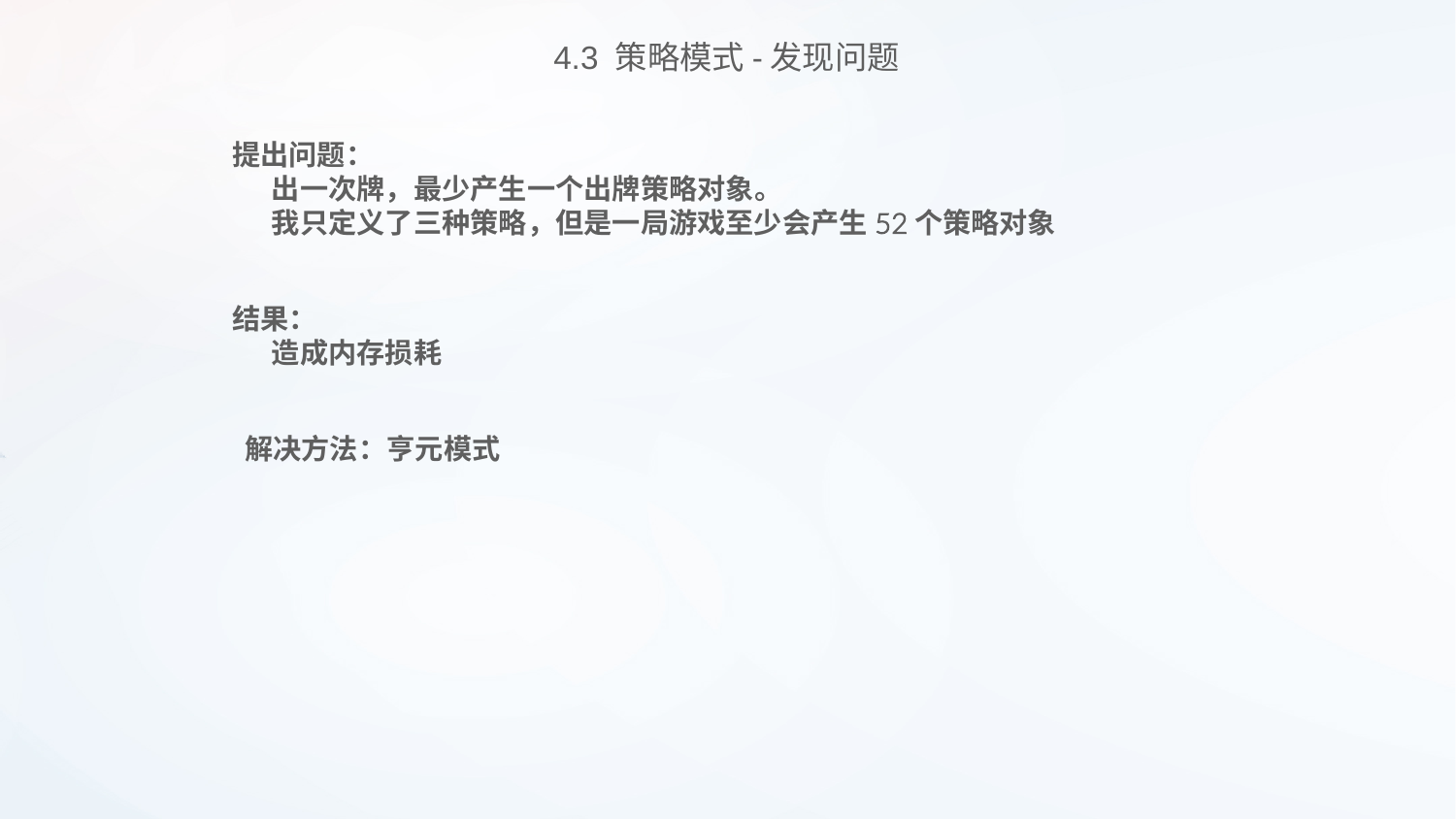

4.3 策略模式-发现问题
提出问题：
     出一次牌，最少产生一个出牌策略对象。
     我只定义了三种策略，但是一局游戏至少会产生52个策略对象
结果：
     造成内存损耗
解决方法：亨元模式